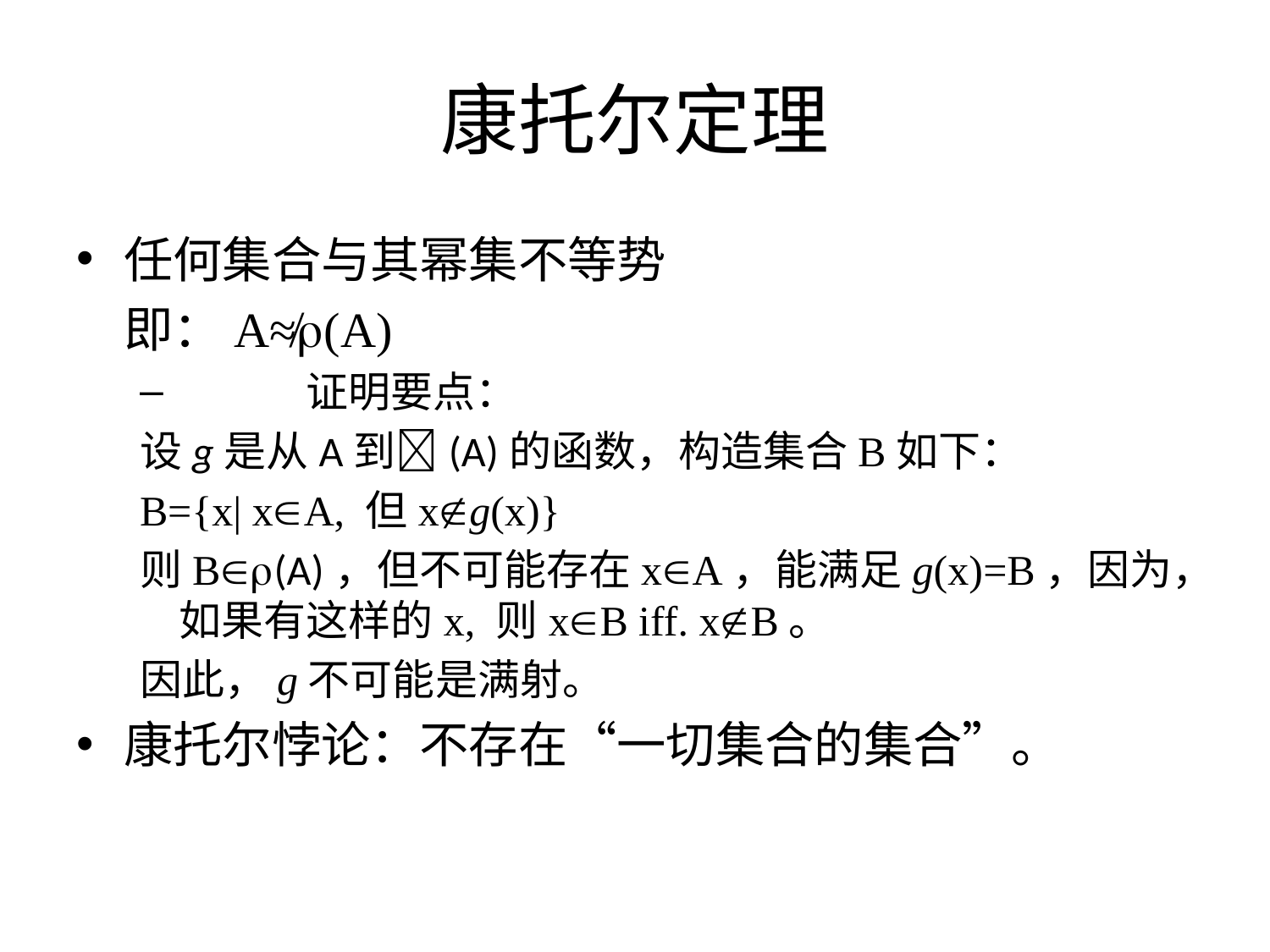

# 康托尔定理
任何集合与其幂集不等势
	即：A≉ρ(A)
	证明要点：
设g是从A到ρ(A)的函数，构造集合B如下：
B={x| x∈A, 但x∉g(x)}
则B∈ρ(A)，但不可能存在x∈A，能满足g(x)=B，因为，如果有这样的x, 则x∈B iff. x∉B。
因此，g不可能是满射。
康托尔悖论：不存在“一切集合的集合”。